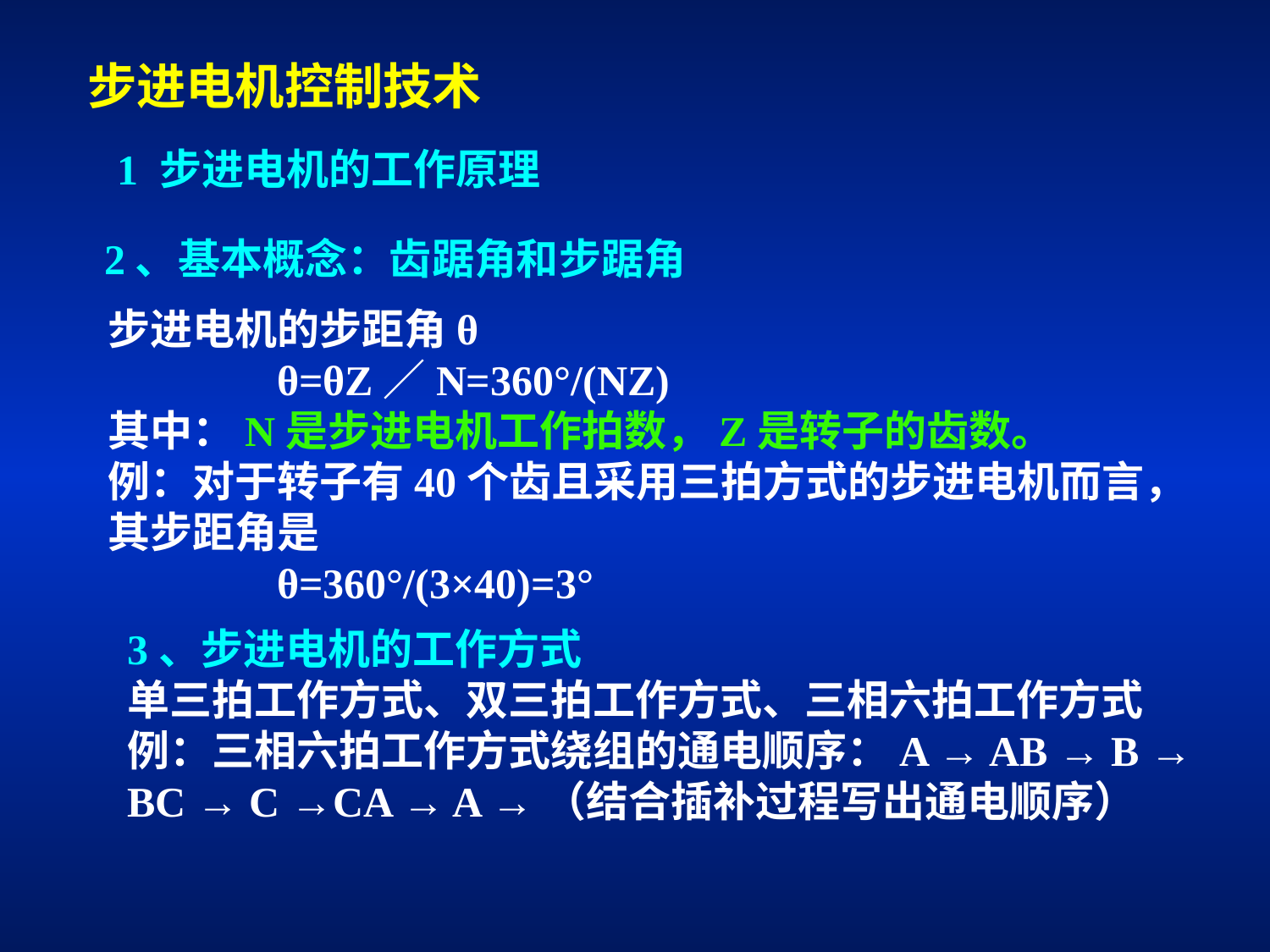

步进电机控制技术
1 步进电机的工作原理
2、基本概念：齿踞角和步踞角
步进电机的步距角θ
                θ=θZ／N=360°/(NZ)
其中：N是步进电机工作拍数，Z是转子的齿数。
例：对于转子有40个齿且采用三拍方式的步进电机而言，其步距角是
                θ=360°/(3×40)=3°
3、步进电机的工作方式
单三拍工作方式、双三拍工作方式、三相六拍工作方式
例：三相六拍工作方式绕组的通电顺序：A → AB → B → BC → C →CA → A →（结合插补过程写出通电顺序）